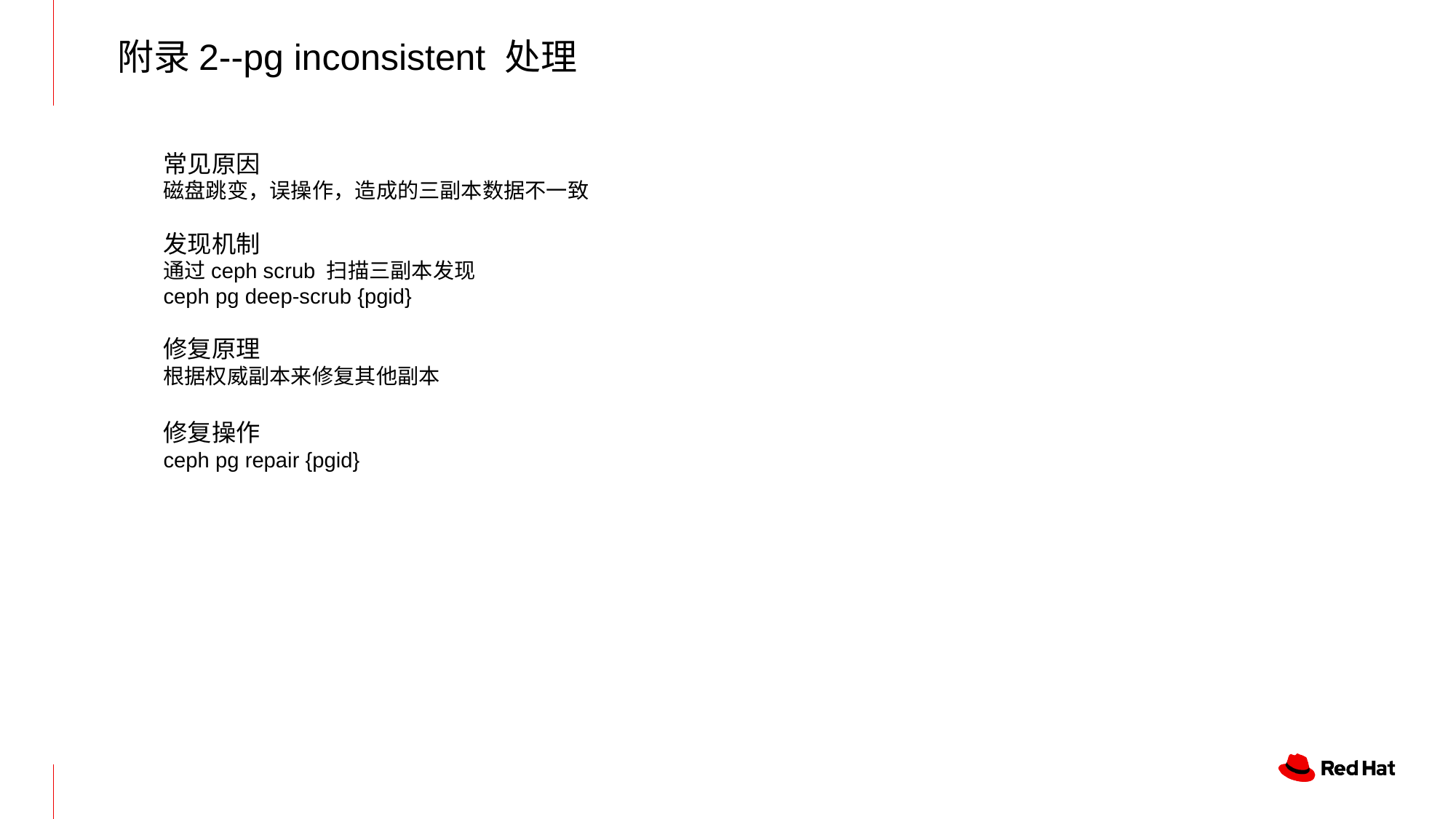

附录2--pg inconsistent 处理
常见原因
磁盘跳变，误操作，造成的三副本数据不一致

发现机制
通过ceph scrub 扫描三副本发现
ceph pg deep-scrub {pgid}

修复原理
根据权威副本来修复其他副本

修复操作
ceph pg repair {pgid}